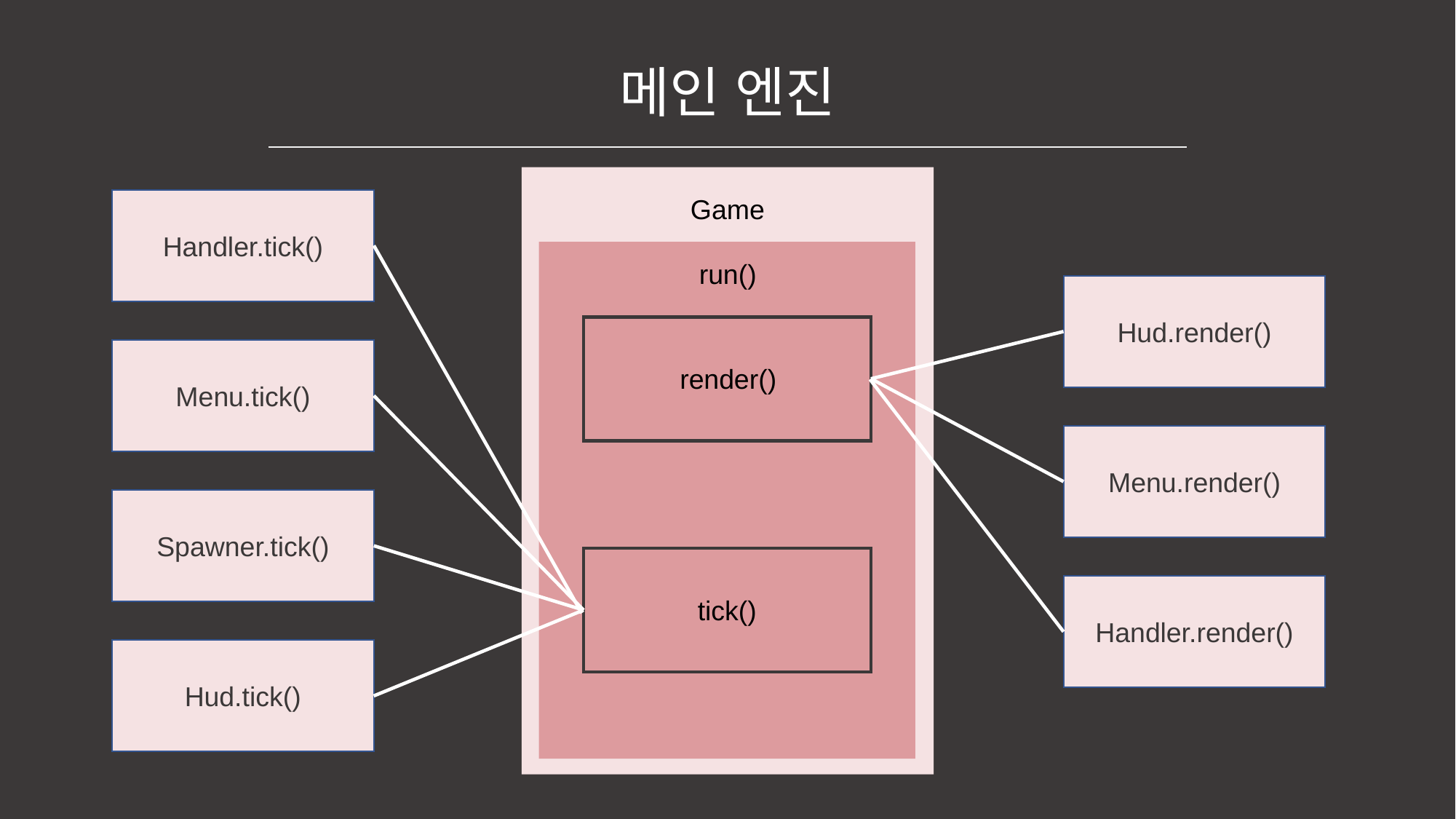

메인 엔진

Game
Handler.tick()
Menu.tick()
Spawner.tick()
Hud.tick()

run()
Hud.render()
Menu.render()
Handler.render()

render()

tick()